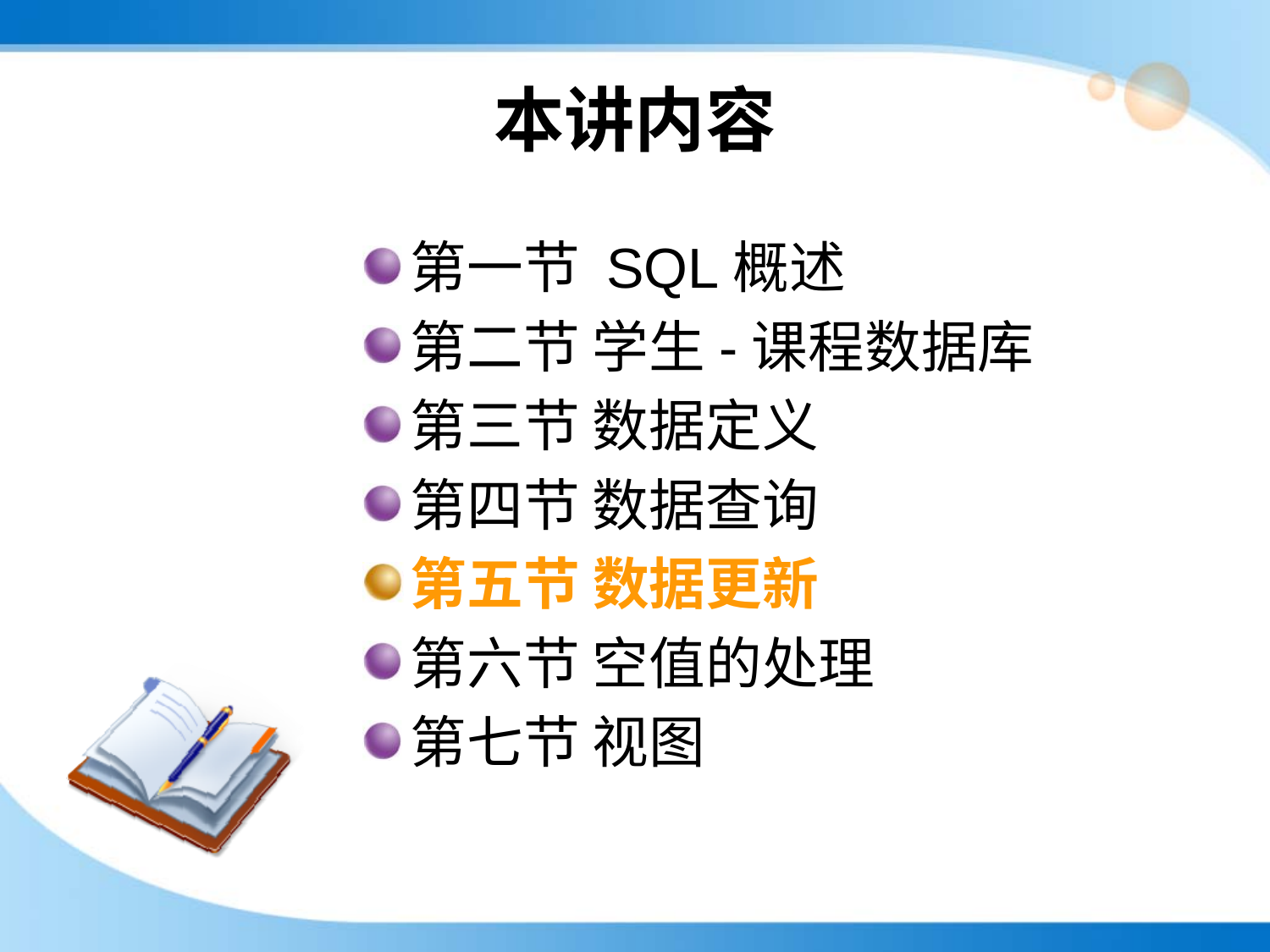

# 本讲内容
第一节 SQL概述
第二节 学生-课程数据库
第三节 数据定义
第四节 数据查询
第五节 数据更新
第六节 空值的处理
第七节 视图